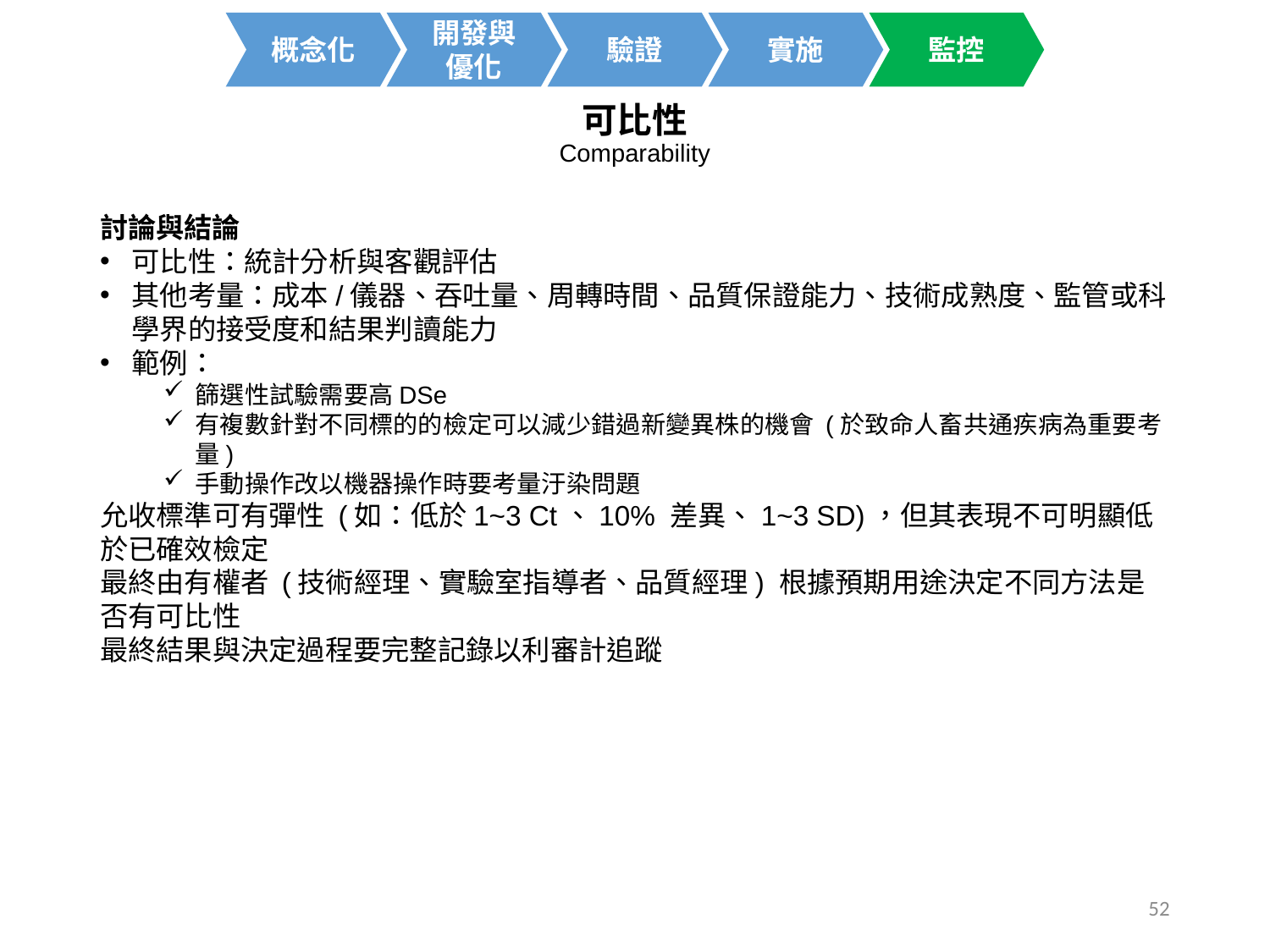

開發與
優化

概念化
驗證
實施
監控
可比性
Comparability
討論與結論
可比性：統計分析與客觀評估
其他考量：成本/儀器、吞吐量、周轉時間、品質保證能力、技術成熟度、監管或科學界的接受度和結果判讀能力
範例：
篩選性試驗需要高DSe
有複數針對不同標的的檢定可以減少錯過新變異株的機會 (於致命人畜共通疾病為重要考量)
手動操作改以機器操作時要考量汙染問題
允收標準可有彈性 (如：低於1~3 Ct、10% 差異、1~3 SD)，但其表現不可明顯低於已確效檢定
最終由有權者 (技術經理、實驗室指導者、品質經理) 根據預期用途決定不同方法是否有可比性
最終結果與決定過程要完整記錄以利審計追蹤

52